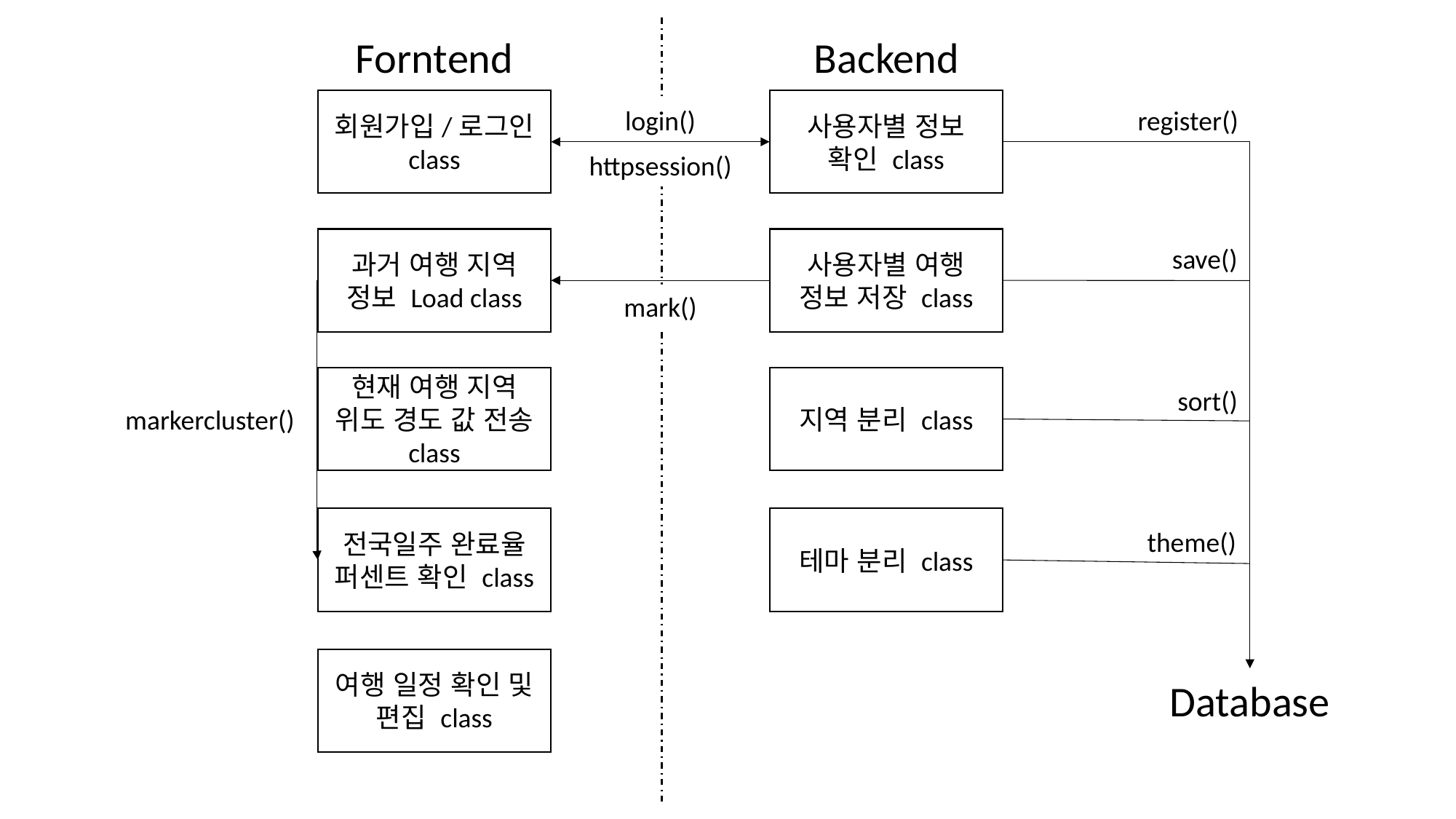

Forntend
Backend
회원가입/로그인 class
사용자별 정보 확인 class
login()
register()
httpsession()
과거 여행 지역 정보 Load class
사용자별 여행 정보 저장 class
save()
mark()
현재 여행 지역 위도 경도 값 전송 class
지역 분리 class
sort()
markercluster()
전국일주 완료율 퍼센트 확인 class
테마 분리 class
theme()
여행 일정 확인 및 편집 class
Database